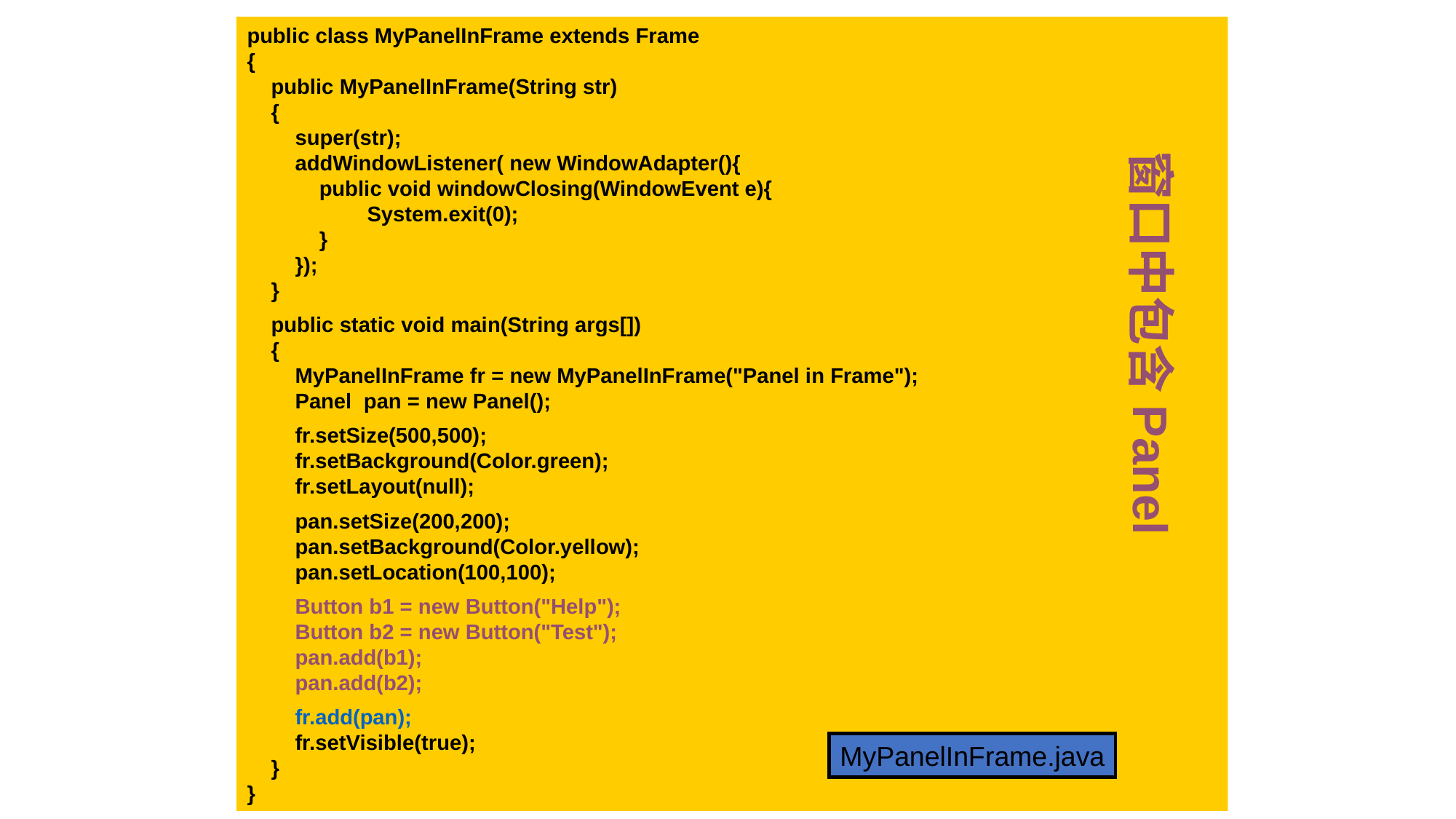

public class MyPanelInFrame extends Frame
{
    public MyPanelInFrame(String str)
    {
        super(str);
        addWindowListener( new WindowAdapter(){
            public void windowClosing(WindowEvent e){
                    System.exit(0);
            }
        });
    }

    public static void main(String args[])
    {
        MyPanelInFrame fr = new MyPanelInFrame("Panel in Frame");
        Panel  pan = new Panel();

        fr.setSize(500,500);
        fr.setBackground(Color.green);
        fr.setLayout(null);

        pan.setSize(200,200);
        pan.setBackground(Color.yellow);
        pan.setLocation(100,100);

        Button b1 = new Button("Help");
        Button b2 = new Button("Test");
        pan.add(b1);
        pan.add(b2);

        fr.add(pan);
        fr.setVisible(true);
    }
}
窗口中包含Panel
MyPanelInFrame.java